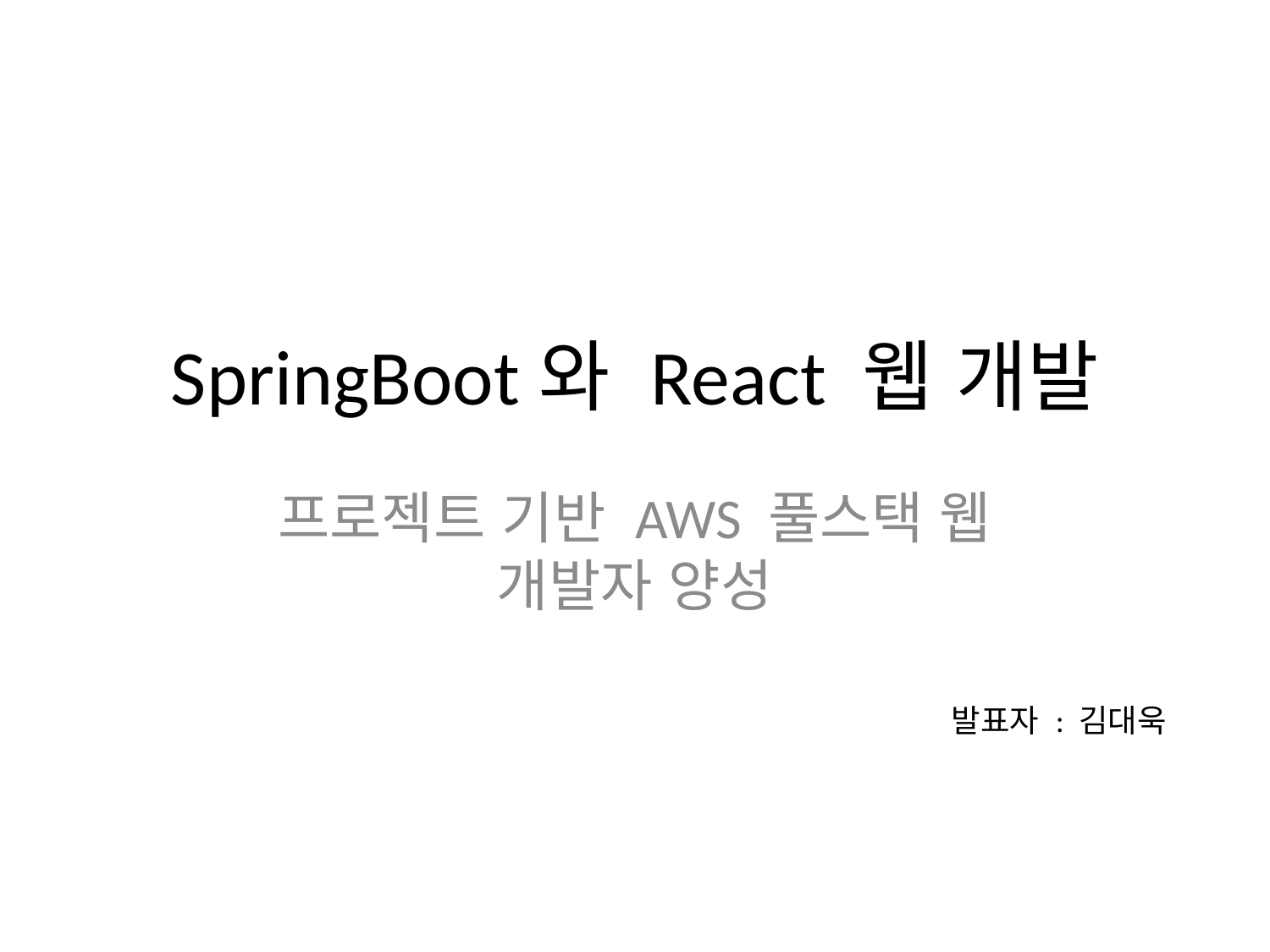

# SpringBoot와 React 웹 개발
프로젝트 기반 AWS 풀스택 웹 개발자 양성
발표자 : 김대욱